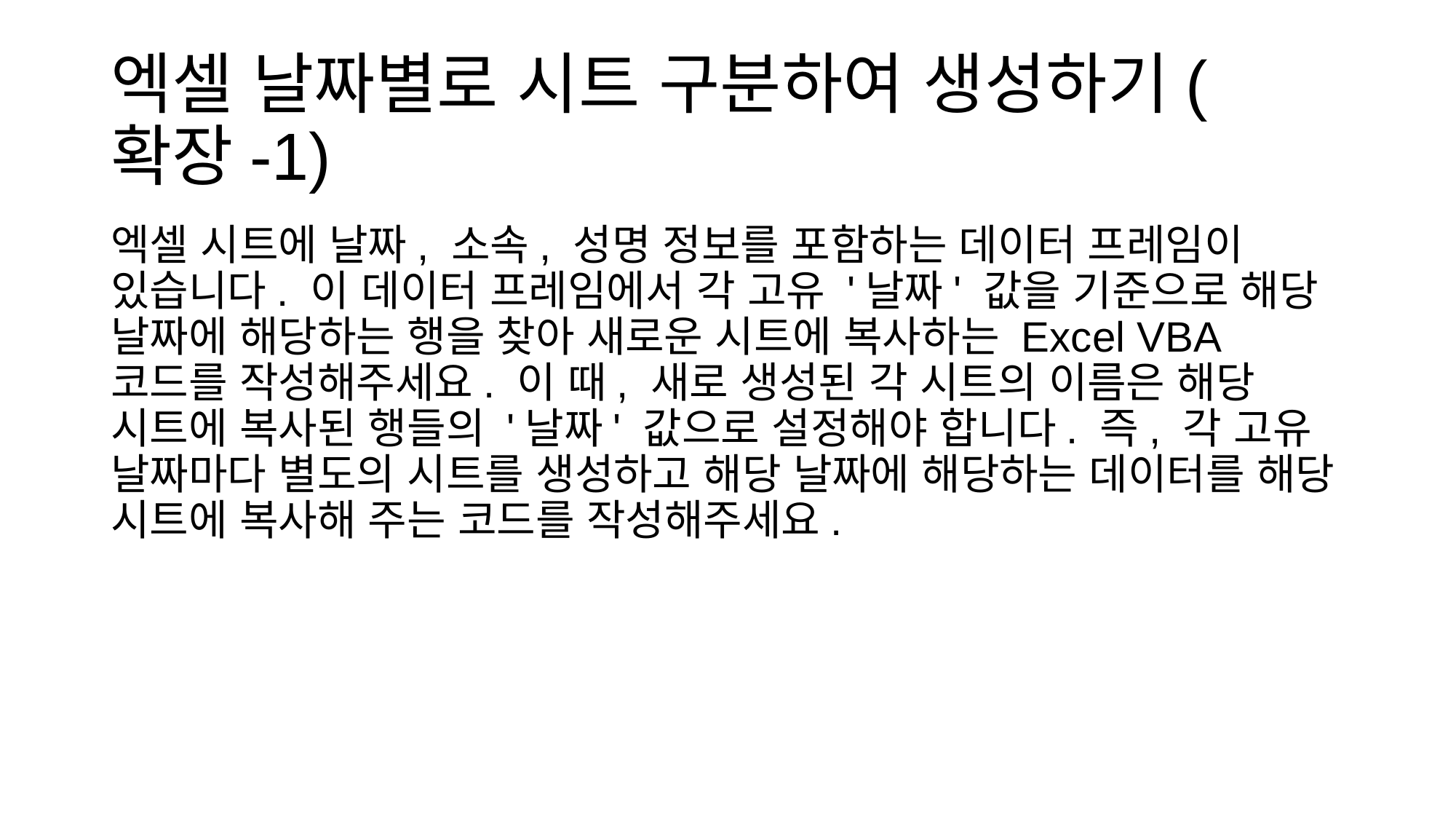

# 엑셀 날짜별로 시트 구분하여 생성하기(확장-1)
엑셀 시트에 날짜, 소속, 성명 정보를 포함하는 데이터 프레임이 있습니다. 이 데이터 프레임에서 각 고유 '날짜' 값을 기준으로 해당 날짜에 해당하는 행을 찾아 새로운 시트에 복사하는 Excel VBA 코드를 작성해주세요. 이 때, 새로 생성된 각 시트의 이름은 해당 시트에 복사된 행들의 '날짜' 값으로 설정해야 합니다. 즉, 각 고유 날짜마다 별도의 시트를 생성하고 해당 날짜에 해당하는 데이터를 해당 시트에 복사해 주는 코드를 작성해주세요.